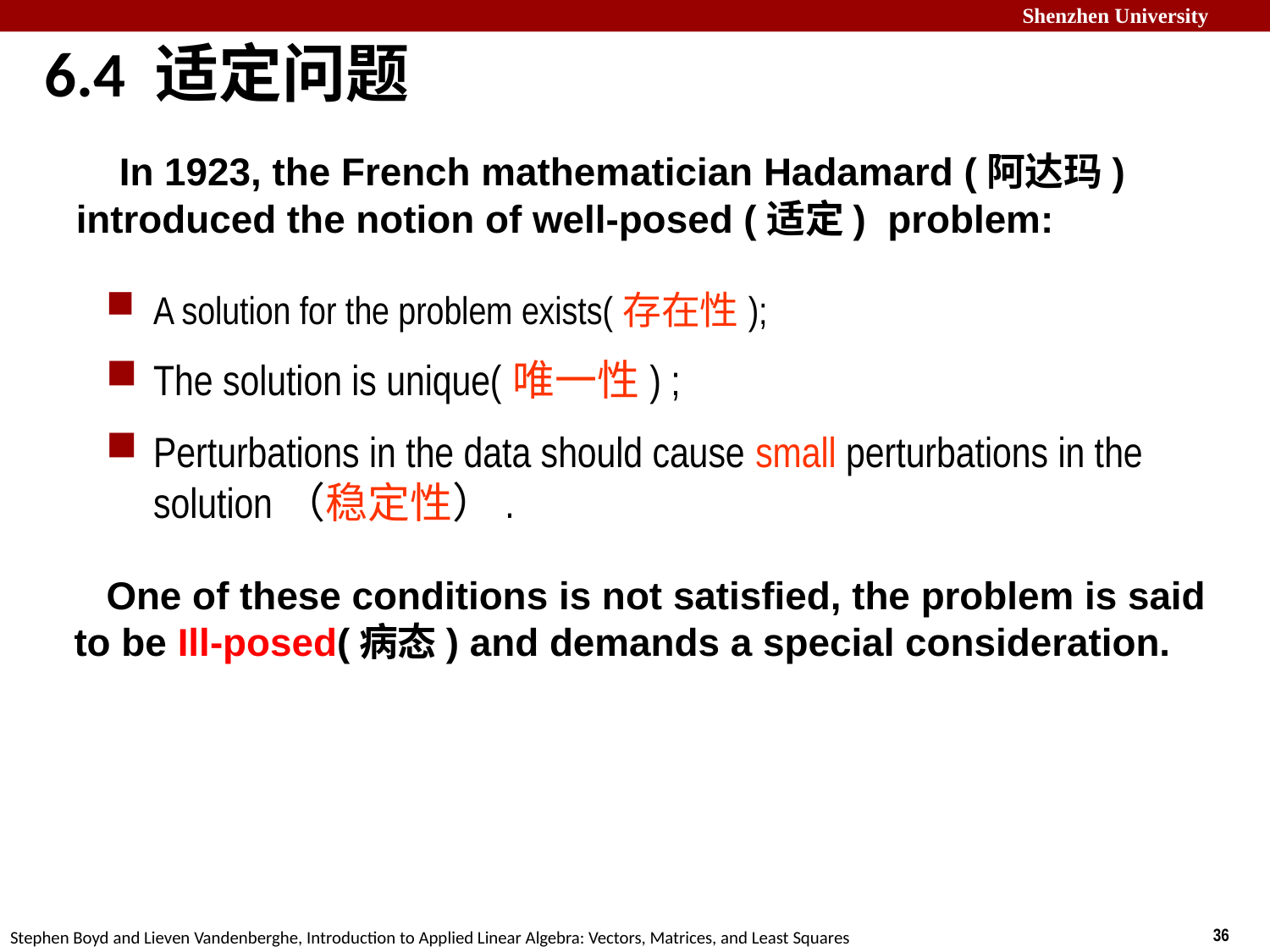

6.4 适定问题
         In 1923, the French mathematician Hadamard (阿达玛) introduced the notion of well-posed (适定)  problem:

A solution for the problem exists(存在性);
The solution is unique(唯一性) ;
Perturbations in the data should cause small perturbations in the solution（稳定性）.
   One of these conditions is not satisfied, the problem is said to be Ill-posed(病态) and demands a special consideration.